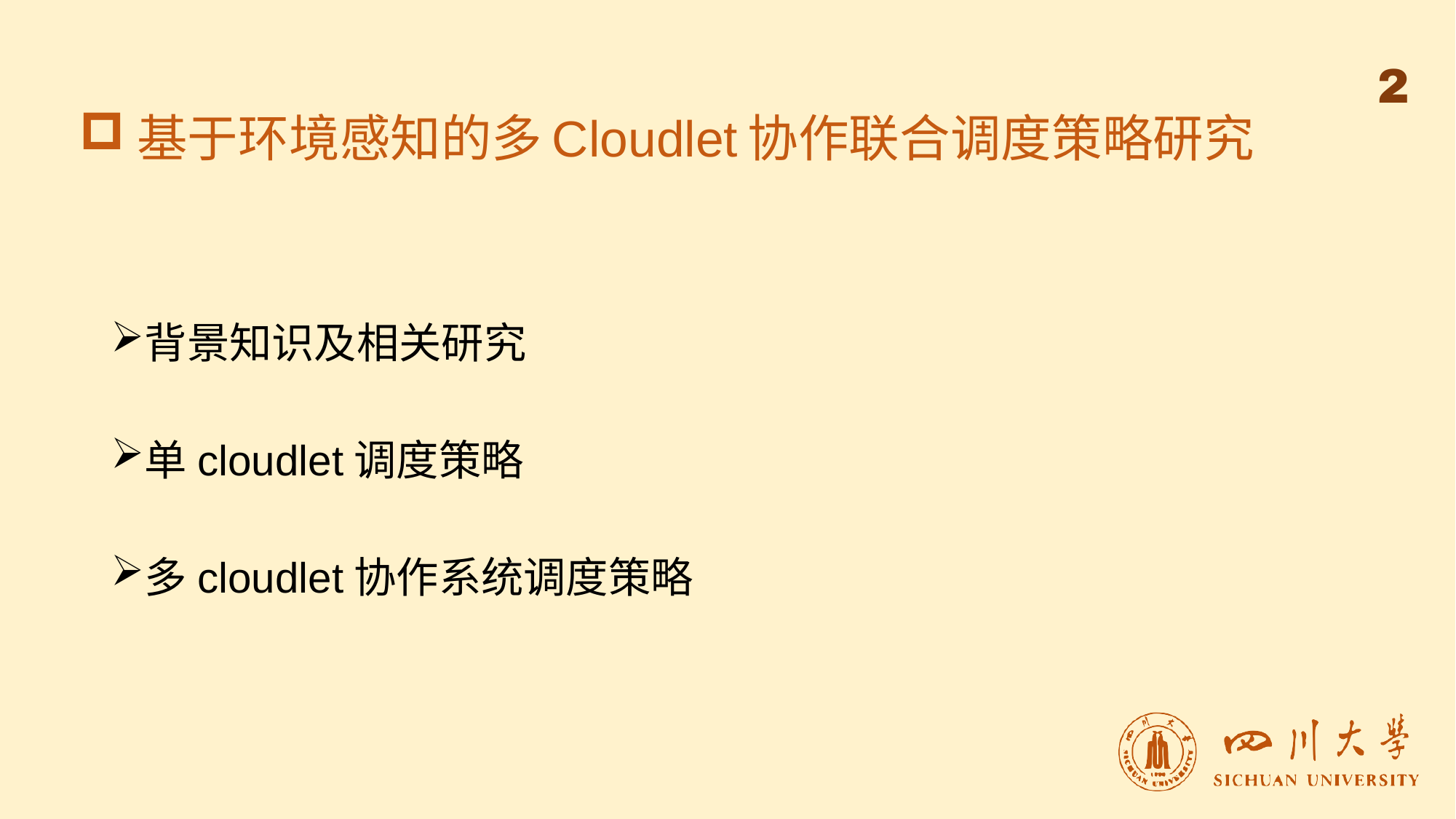

2
基于环境感知的多Cloudlet协作联合调度策略研究
背景知识及相关研究
单cloudlet调度策略
多cloudlet协作系统调度策略